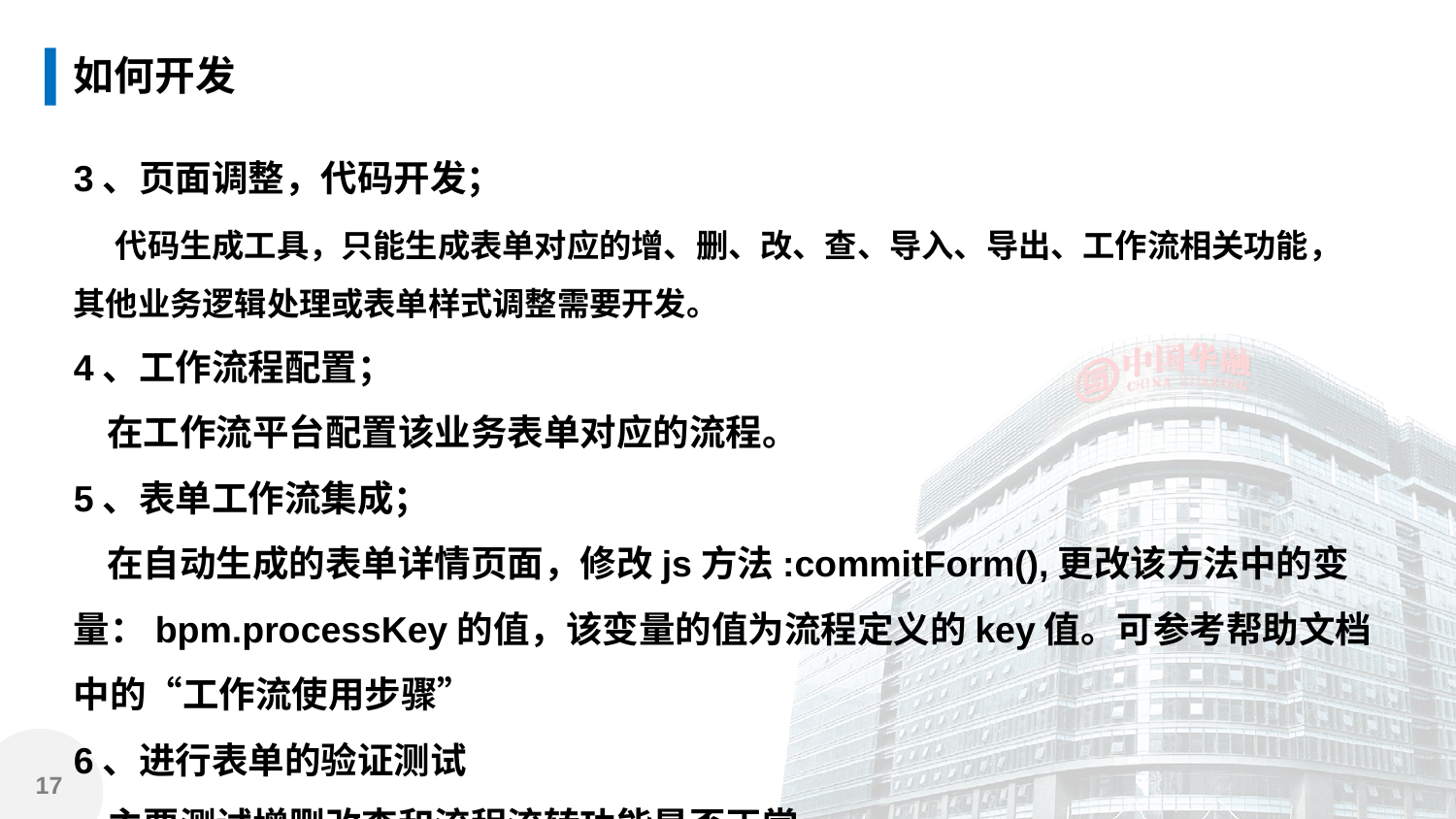

# 如何开发
3、页面调整，代码开发；
    代码生成工具，只能生成表单对应的增、删、改、查、导入、导出、工作流相关功能，其他业务逻辑处理或表单样式调整需要开发。
4、工作流程配置；
   在工作流平台配置该业务表单对应的流程。
5、表单工作流集成；
   在自动生成的表单详情页面，修改js方法:commitForm(),更改该方法中的变量：bpm.processKey的值，该变量的值为流程定义的key值。可参考帮助文档中的“工作流使用步骤”
6、进行表单的验证测试
   主要测试增删改查和流程流转功能是否正常。